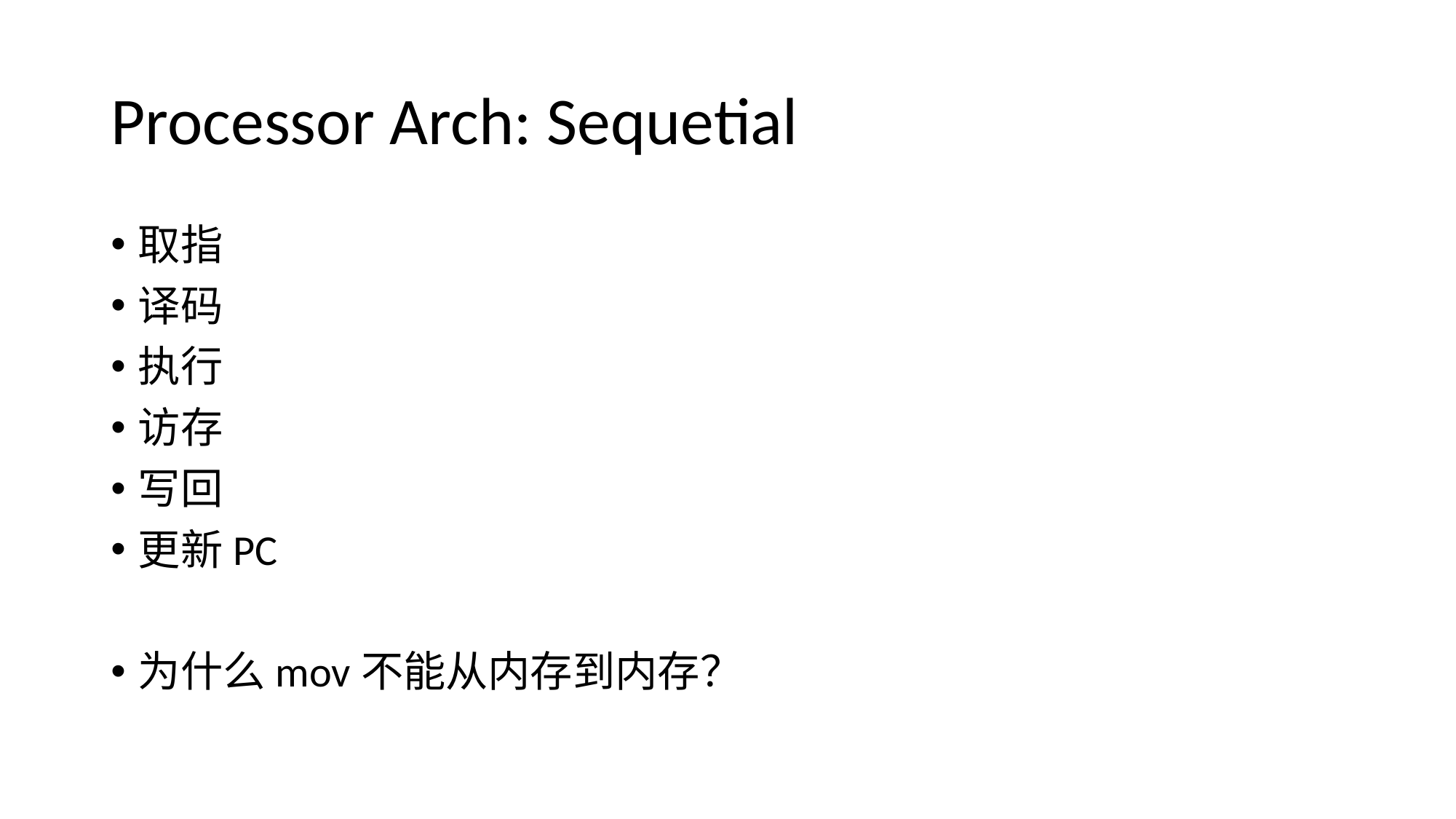

# Processor Arch: Sequetial
取指
译码
执行
访存
写回
更新PC

为什么mov不能从内存到内存？